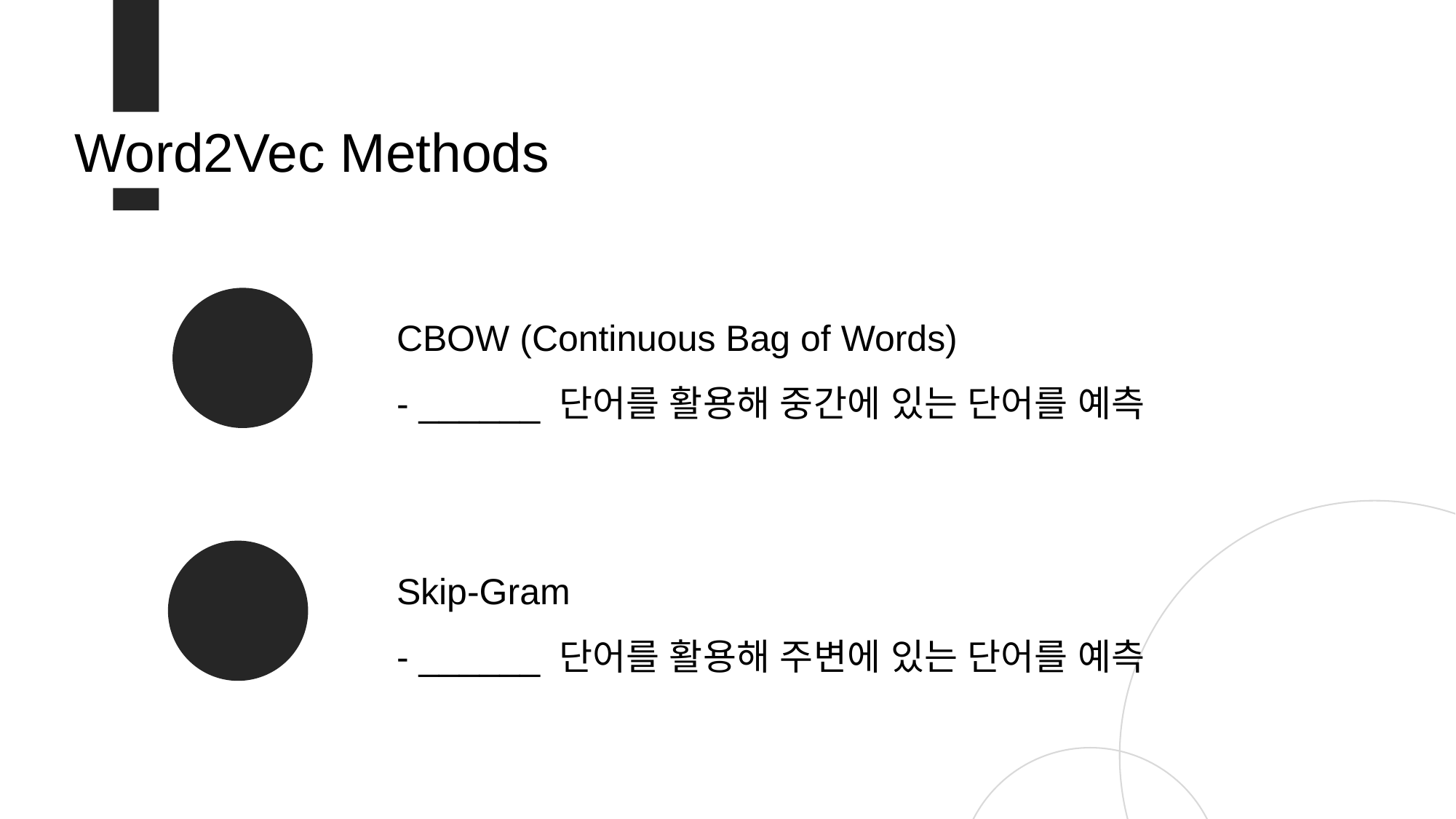

Word2Vec Methods

CBOW (Continuous Bag of Words)
- ______ 단어를 활용해 중간에 있는 단어를 예측

Skip-Gram
- ______ 단어를 활용해 주변에 있는 단어를 예측